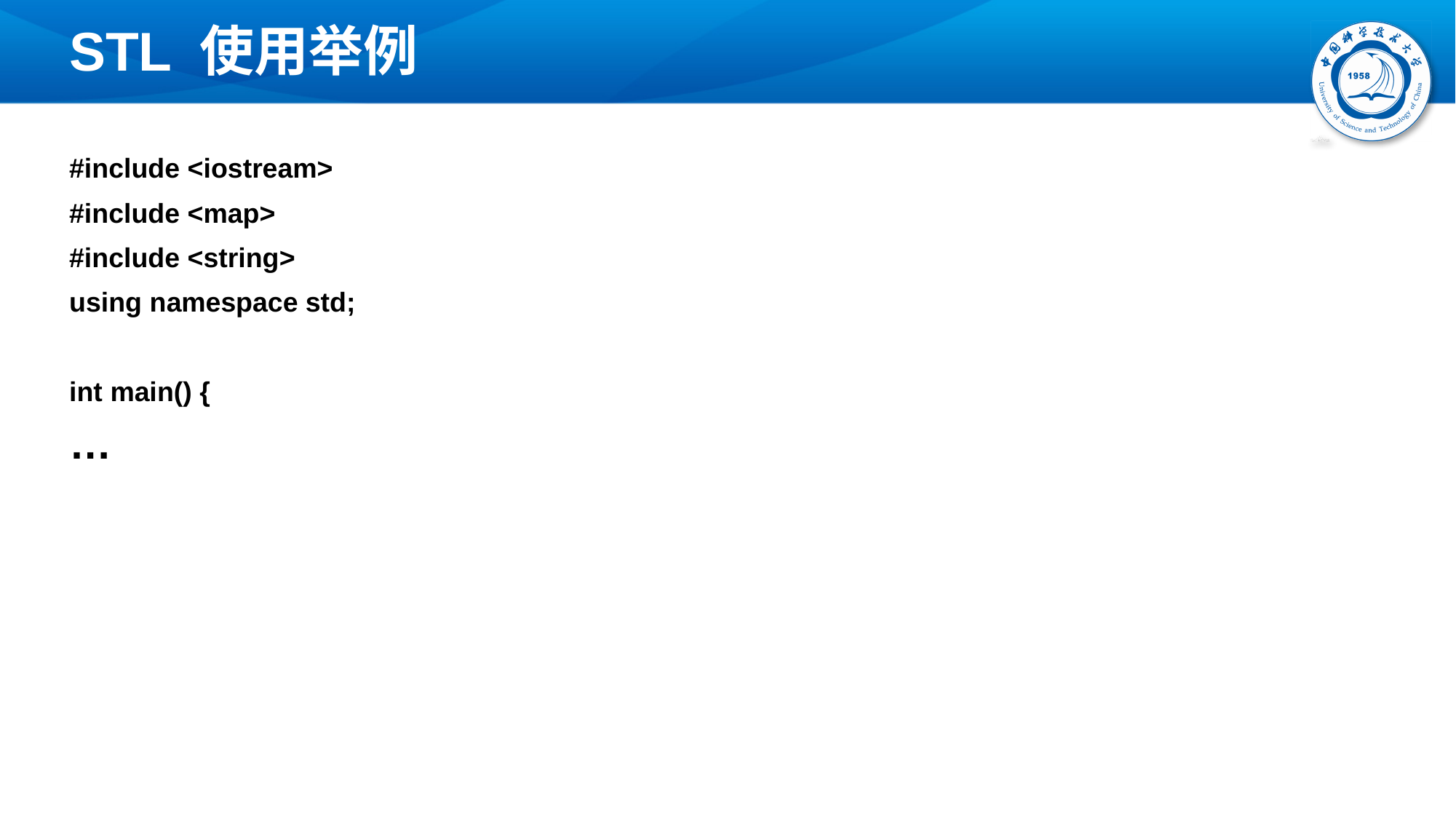

# STL 使用举例
#include <iostream>
#include <map>
#include <string>
using namespace std;

int main() {
…